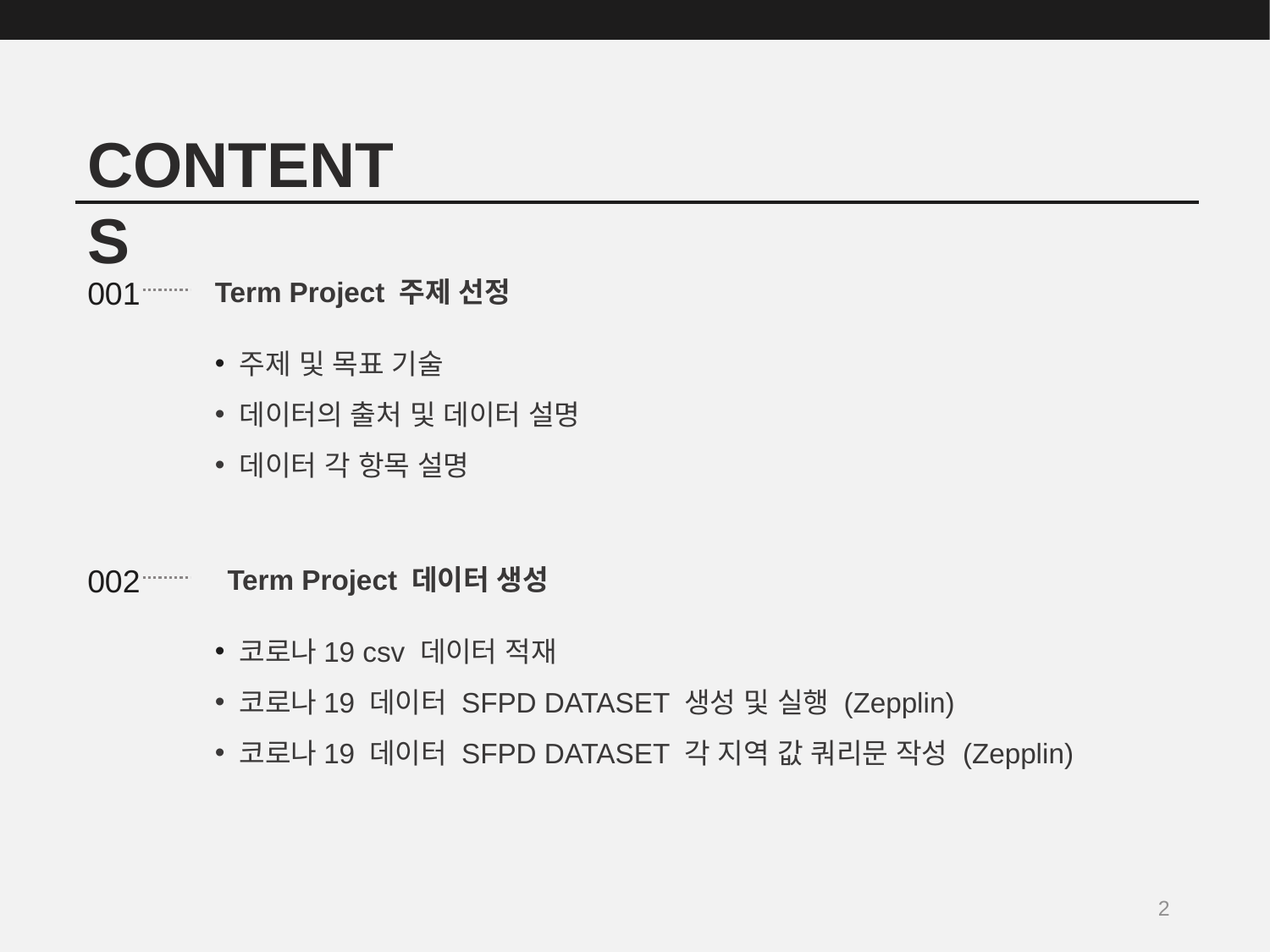

CONTENTS
001
Term Project 주제 선정
 주제 및 목표 기술
 데이터의 출처 및 데이터 설명
 데이터 각 항목 설명
002
Term Project 데이터 생성
 코로나19 csv 데이터 적재
 코로나19 데이터 SFPD DATASET 생성 및 실행 (Zepplin)
 코로나19 데이터 SFPD DATASET 각 지역 값 쿼리문 작성 (Zepplin)
2